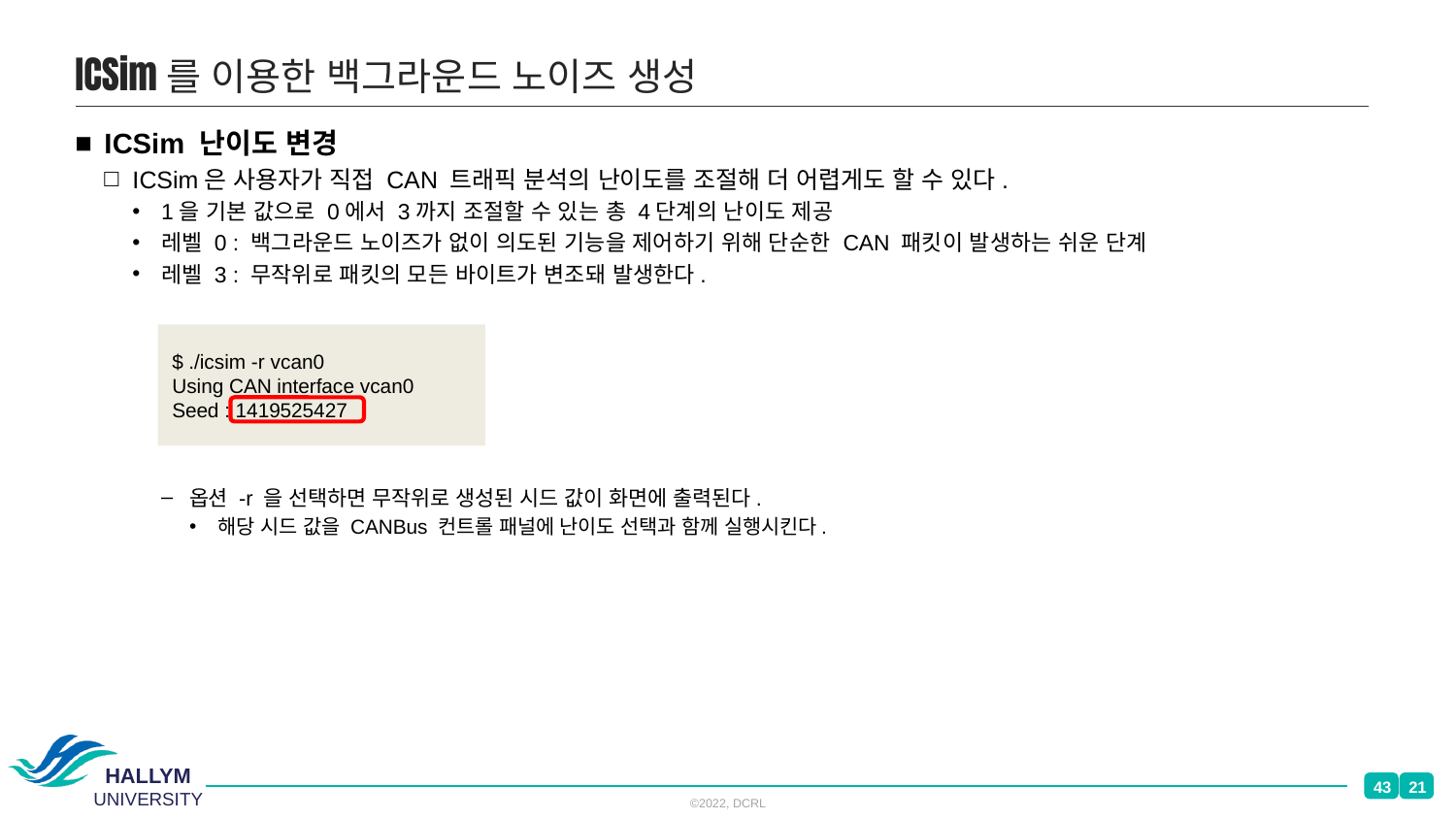

# ICSim를 이용한 백그라운드 노이즈 생성
ICSim 난이도 변경
ICSim은 사용자가 직접 CAN 트래픽 분석의 난이도를 조절해 더 어렵게도 할 수 있다.
1을 기본 값으로 0에서 3까지 조절할 수 있는 총 4단계의 난이도 제공
레벨 0 : 백그라운드 노이즈가 없이 의도된 기능을 제어하기 위해 단순한 CAN 패킷이 발생하는 쉬운 단계
레벨 3 : 무작위로 패킷의 모든 바이트가 변조돼 발생한다.

옵션 -r 을 선택하면 무작위로 생성된 시드 값이 화면에 출력된다.
해당 시드 값을 CANBus 컨트롤 패널에 난이도 선택과 함께 실행시킨다.

$ ./icsim -r vcan0
Using CAN interface vcan0
Seed : 1419525427